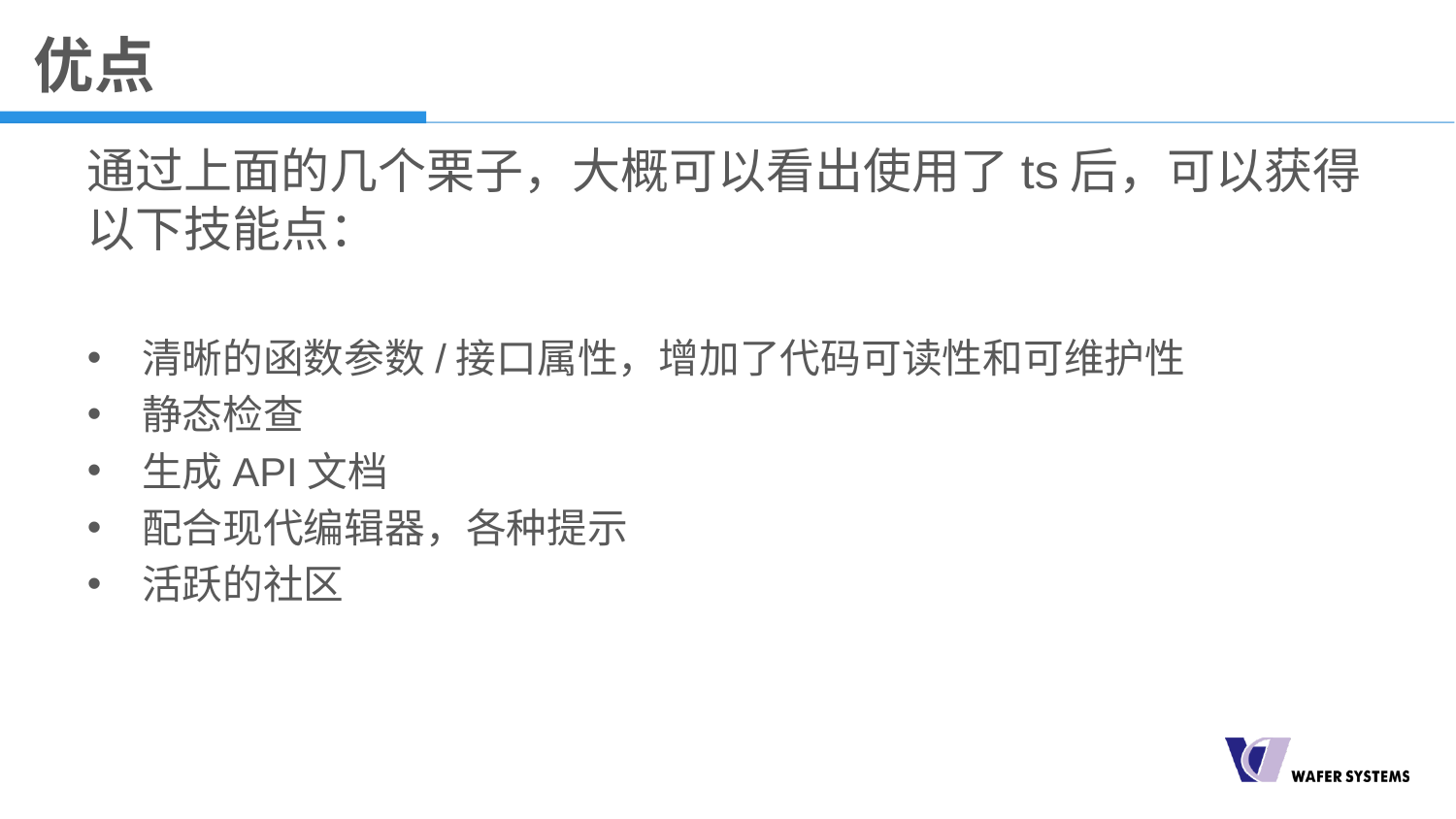

# 优点
通过上面的几个栗子，大概可以看出使用了ts后，可以获得以下技能点：

清晰的函数参数/接口属性，增加了代码可读性和可维护性
静态检查
生成API文档
配合现代编辑器，各种提示
活跃的社区